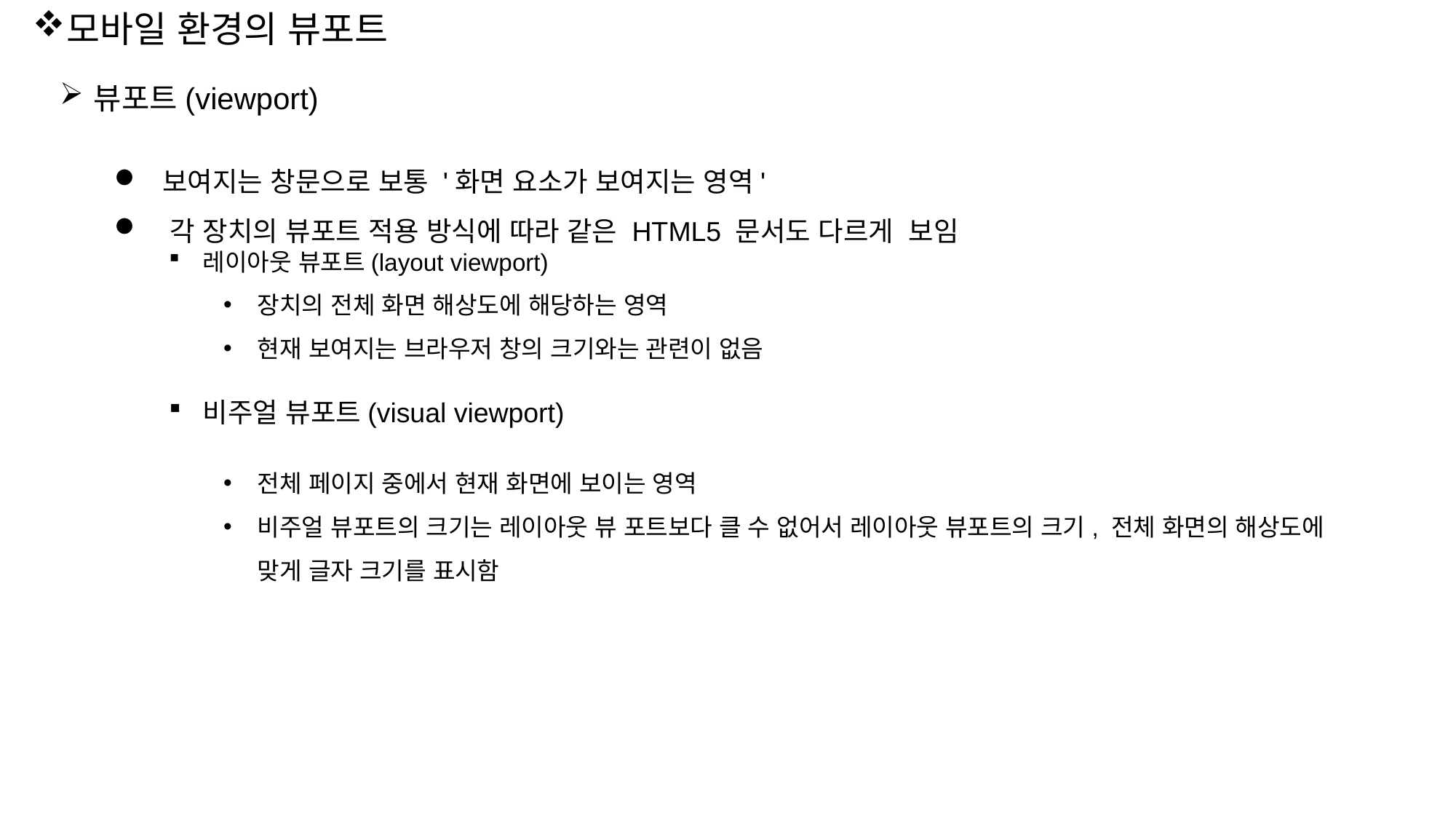

모바일 환경의 뷰포트
뷰포트(viewport)

 보여지는 창문으로 보통 '화면 요소가 보여지는 영역'
  각 장치의 뷰포트 적용 방식에 따라 같은 HTML5 문서도 다르게  보임
레이아웃 뷰포트(layout viewport)
장치의 전체 화면 해상도에 해당하는 영역
현재 보여지는 브라우저 창의 크기와는 관련이 없음

비주얼 뷰포트(visual viewport)

전체 페이지 중에서 현재 화면에 보이는 영역
비주얼 뷰포트의 크기는 레이아웃 뷰 포트보다 클 수 없어서 레이아웃 뷰포트의 크기, 전체 화면의 해상도에 맞게 글자 크기를 표시함